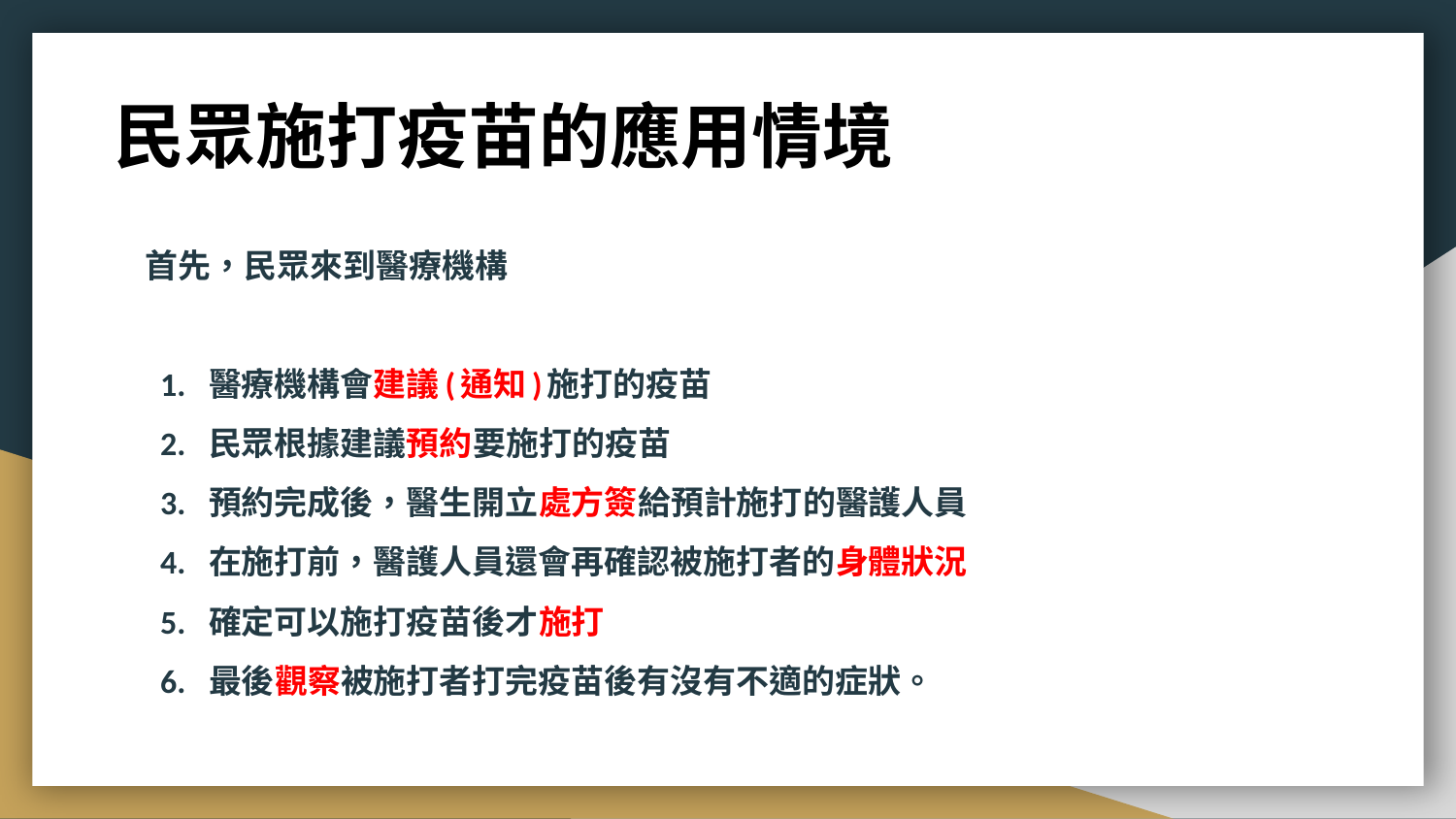

民眾施打疫苗的應用情境

首先，民眾來到醫療機構

醫療機構會建議(通知)施打的疫苗
民眾根據建議預約要施打的疫苗
預約完成後，醫生開立處方簽給預計施打的醫護人員
在施打前，醫護人員還會再確認被施打者的身體狀況
確定可以施打疫苗後才施打
最後觀察被施打者打完疫苗後有沒有不適的症狀。